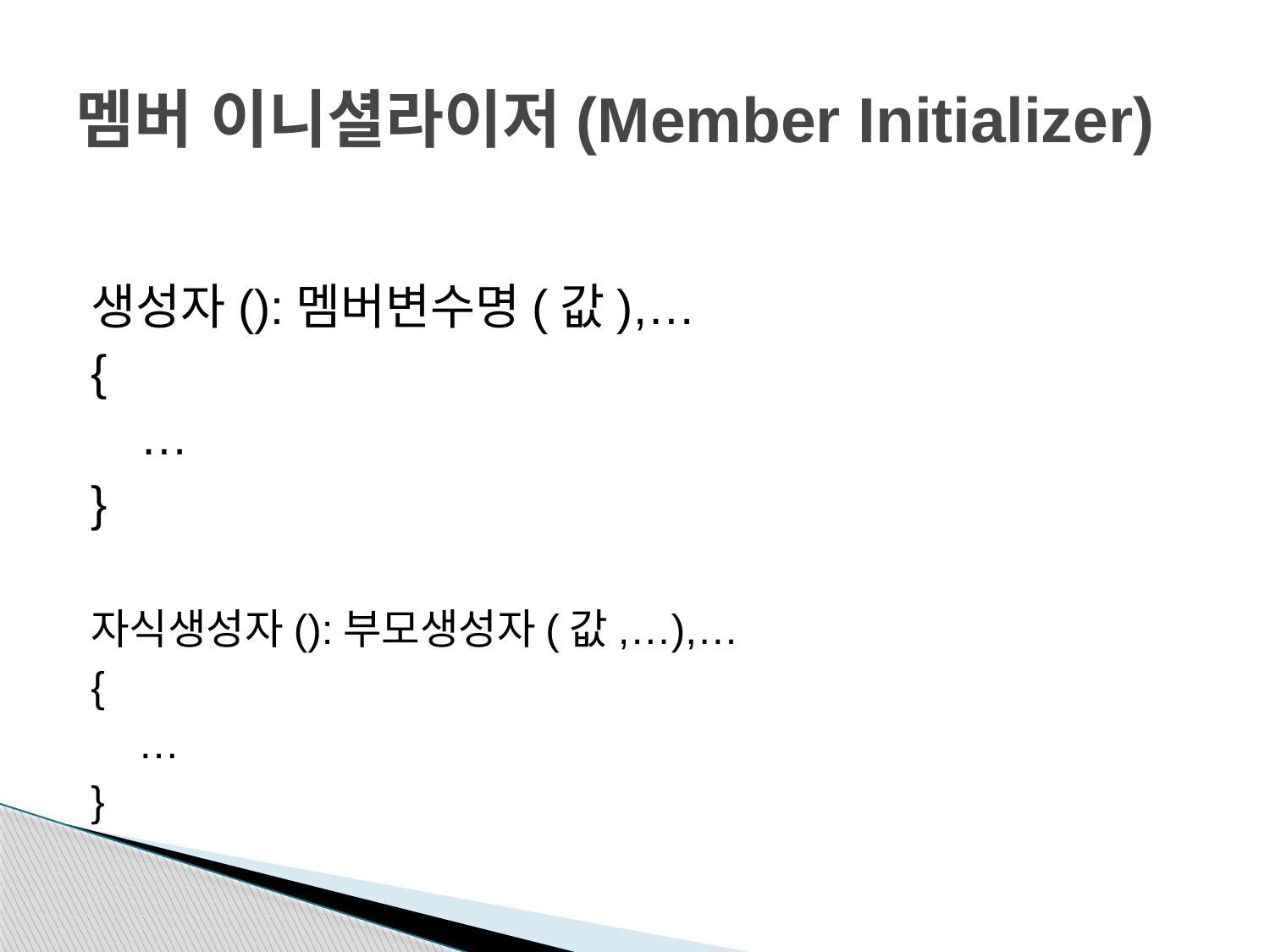

# 멤버 이니셜라이저(Member Initializer)

생성자():멤버변수명(값),…
{
	 …
}

자식생성자():부모생성자(값,…),…
{
	 …
}